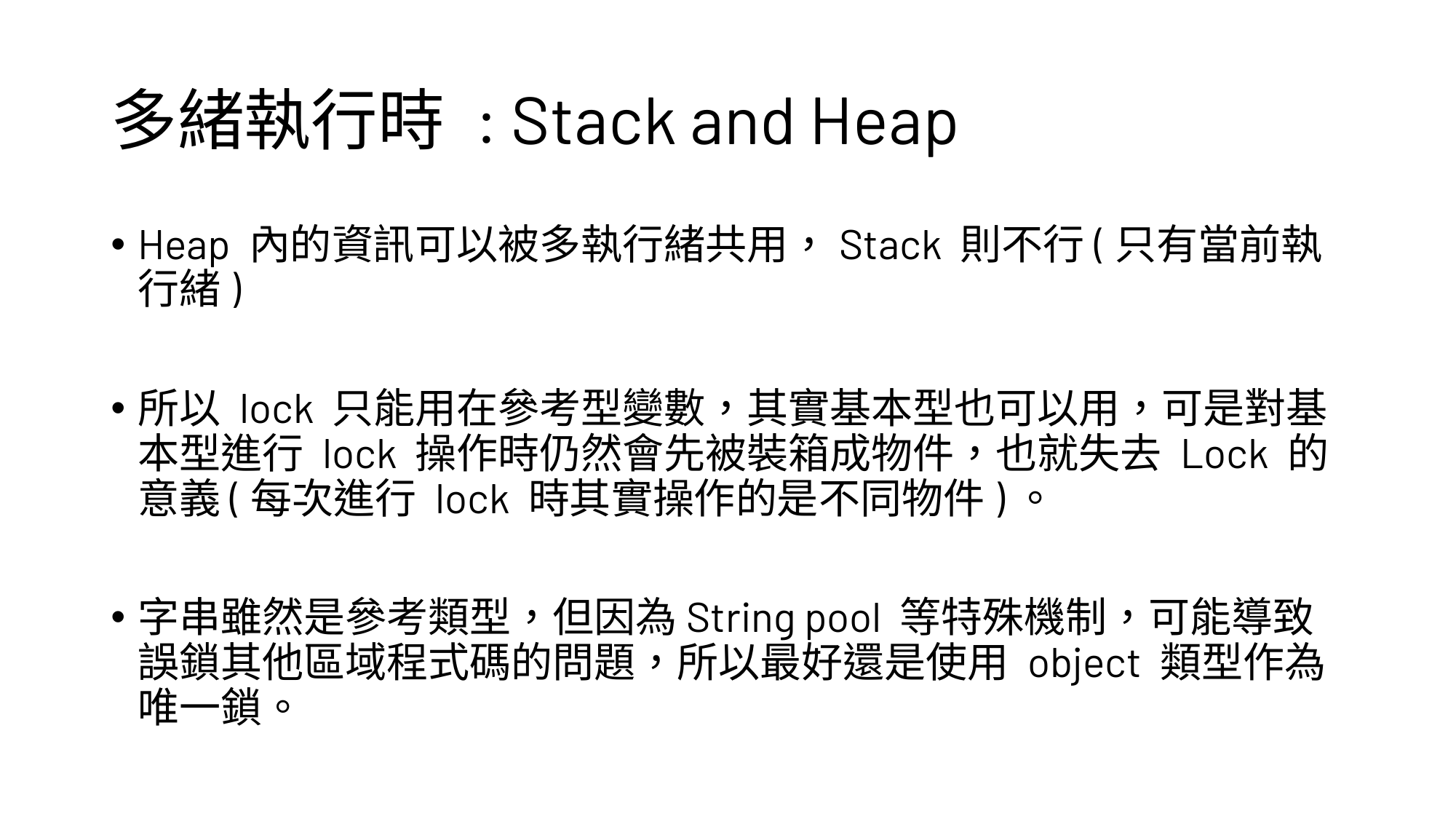

# 多緒執行時 : Stack and Heap
Heap 內的資訊可以被多執行緒共用，Stack 則不行(只有當前執行緒)

所以 lock 只能用在參考型變數，其實基本型也可以用，可是對基本型進行 lock 操作時仍然會先被裝箱成物件，也就失去 Lock 的意義(每次進行 lock 時其實操作的是不同物件)。

字串雖然是參考類型，但因為String pool 等特殊機制，可能導致誤鎖其他區域程式碼的問題，所以最好還是使用 object 類型作為唯一鎖。